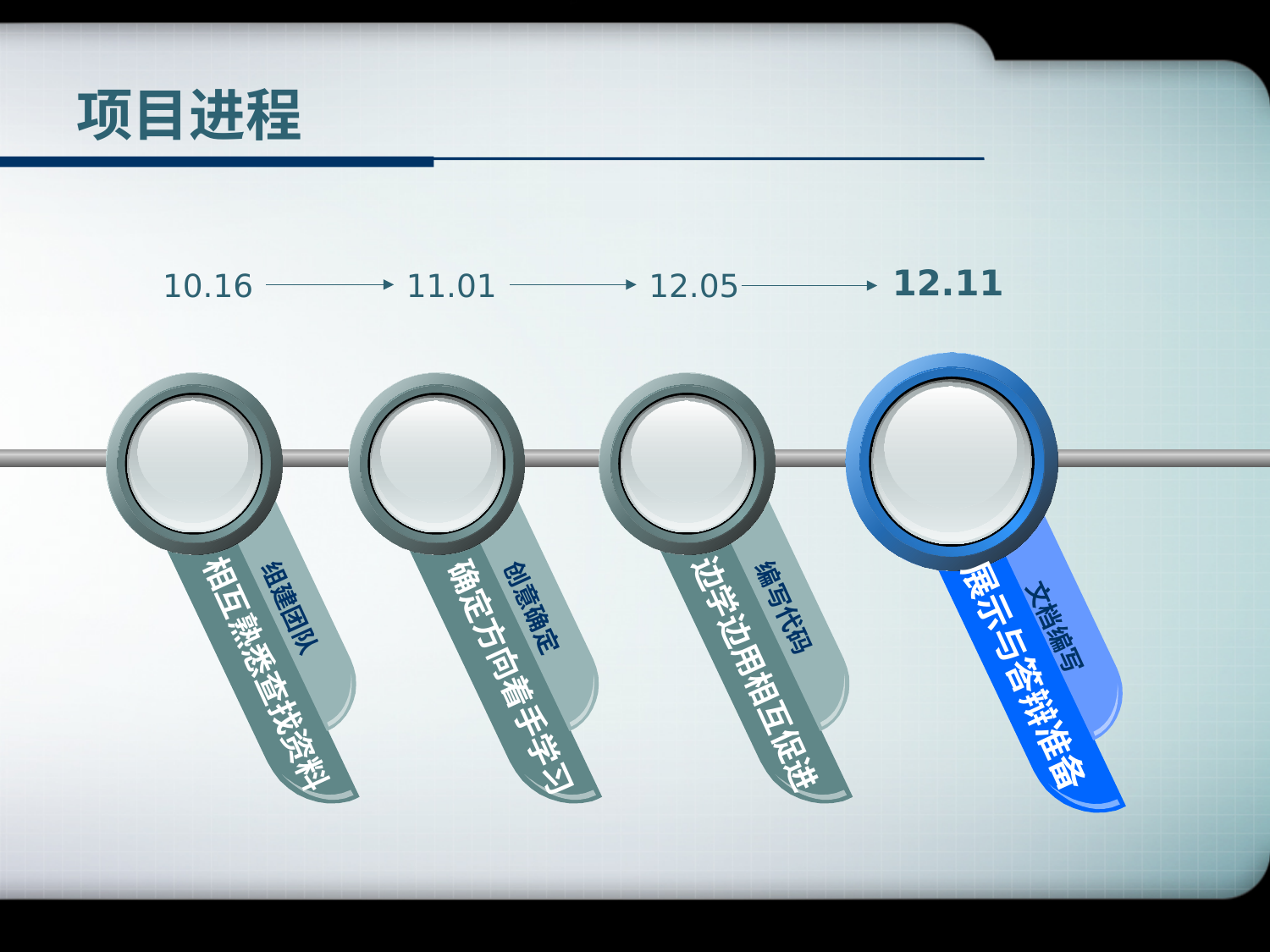

# 项目进程
12.11
10.16
11.01
12.05

组建团队
创意确定
编写代码

文档编写

边学边用相互促进
相互熟悉查找资料
展示与答辩准备
确定方向着手学习